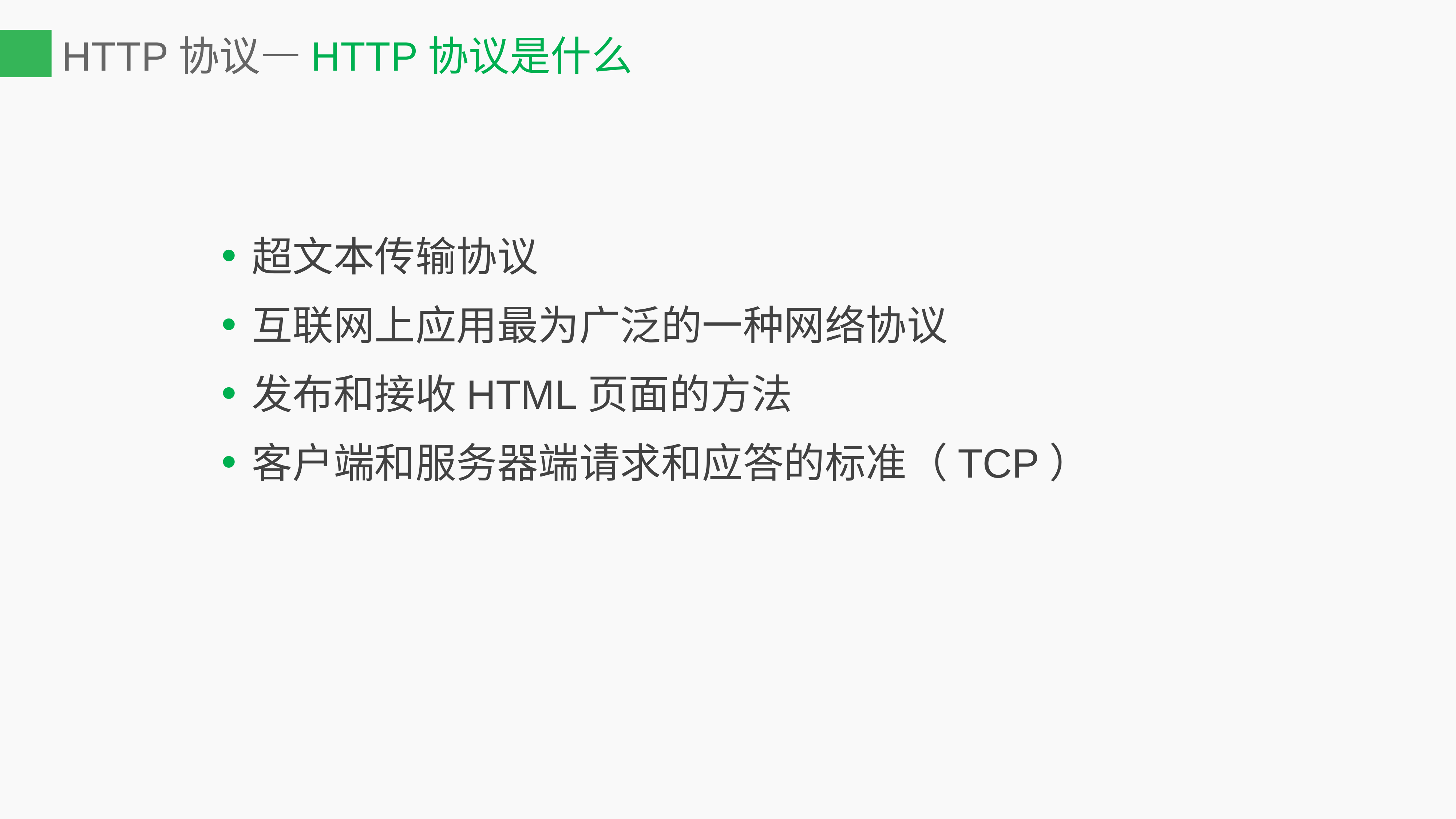

# HTTP协议—HTTP协议是什么
超文本传输协议
互联网上应用最为广泛的一种网络协议
发布和接收HTML页面的方法
客户端和服务器端请求和应答的标准（TCP）